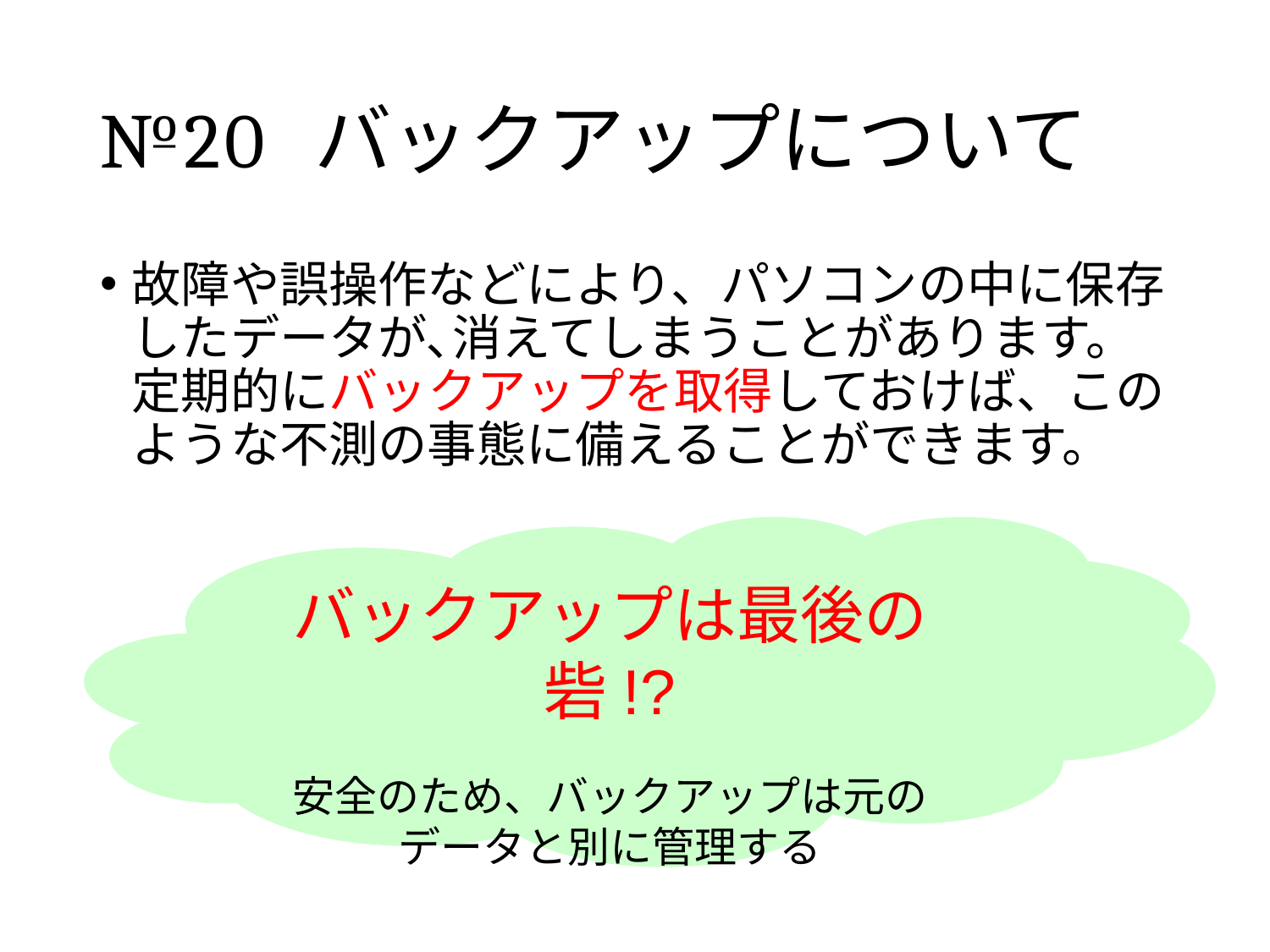

# №20  バックアップについて
故障や誤操作などにより、パソコンの中に保存したデータが､消えてしまうことがあります。定期的にバックアップを取得しておけば、このような不測の事態に備えることができます。
バックアップは最後の砦!?

安全のため、バックアップは元のデータと別に管理する